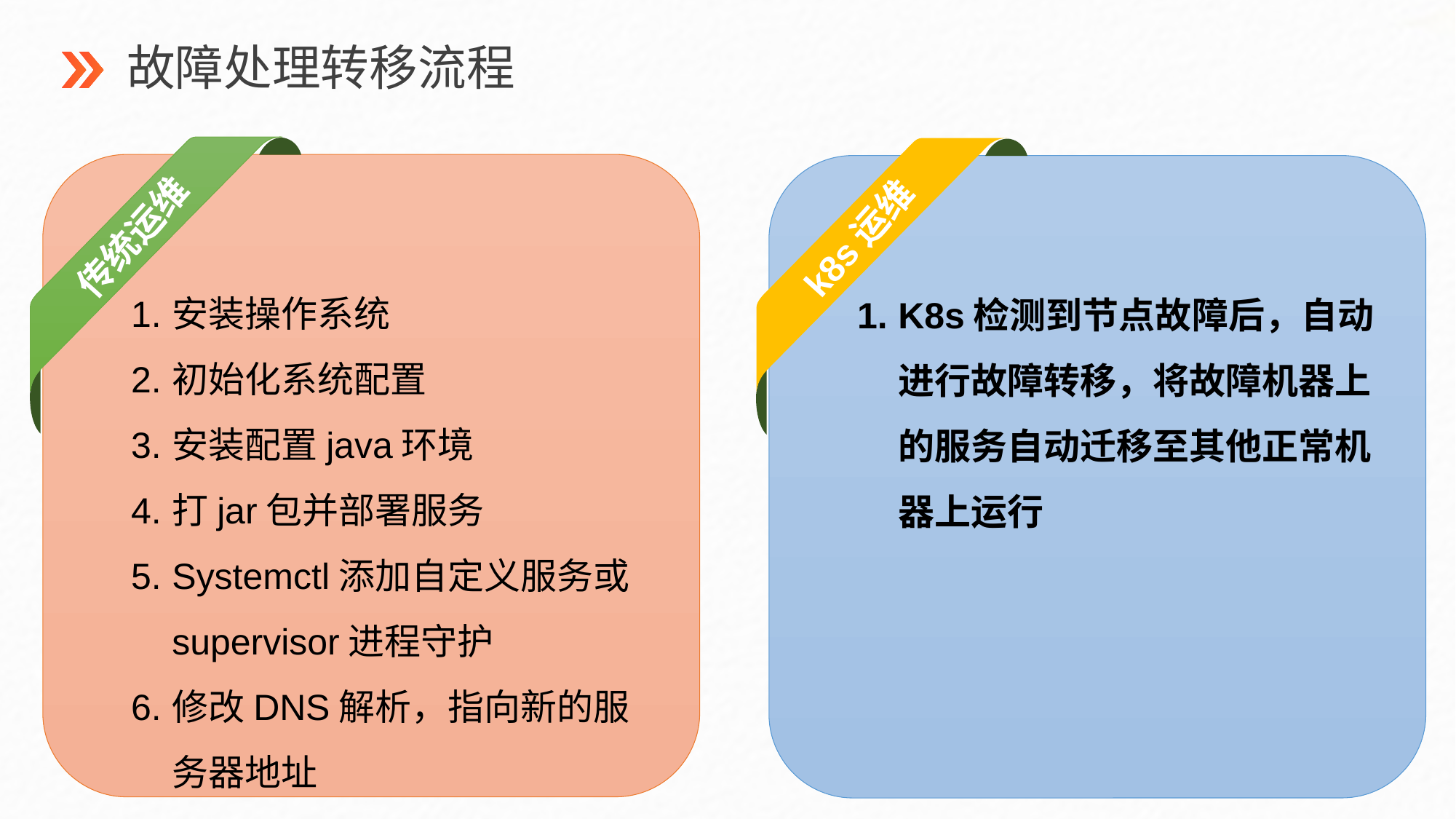

故障处理转移流程

传统运维
安装操作系统
初始化系统配置
安装配置java环境
打jar包并部署服务
Systemctl添加自定义服务或supervisor进程守护
修改DNS解析，指向新的服务器地址

k8s运维
K8s检测到节点故障后，自动进行故障转移，将故障机器上的服务自动迁移至其他正常机器上运行